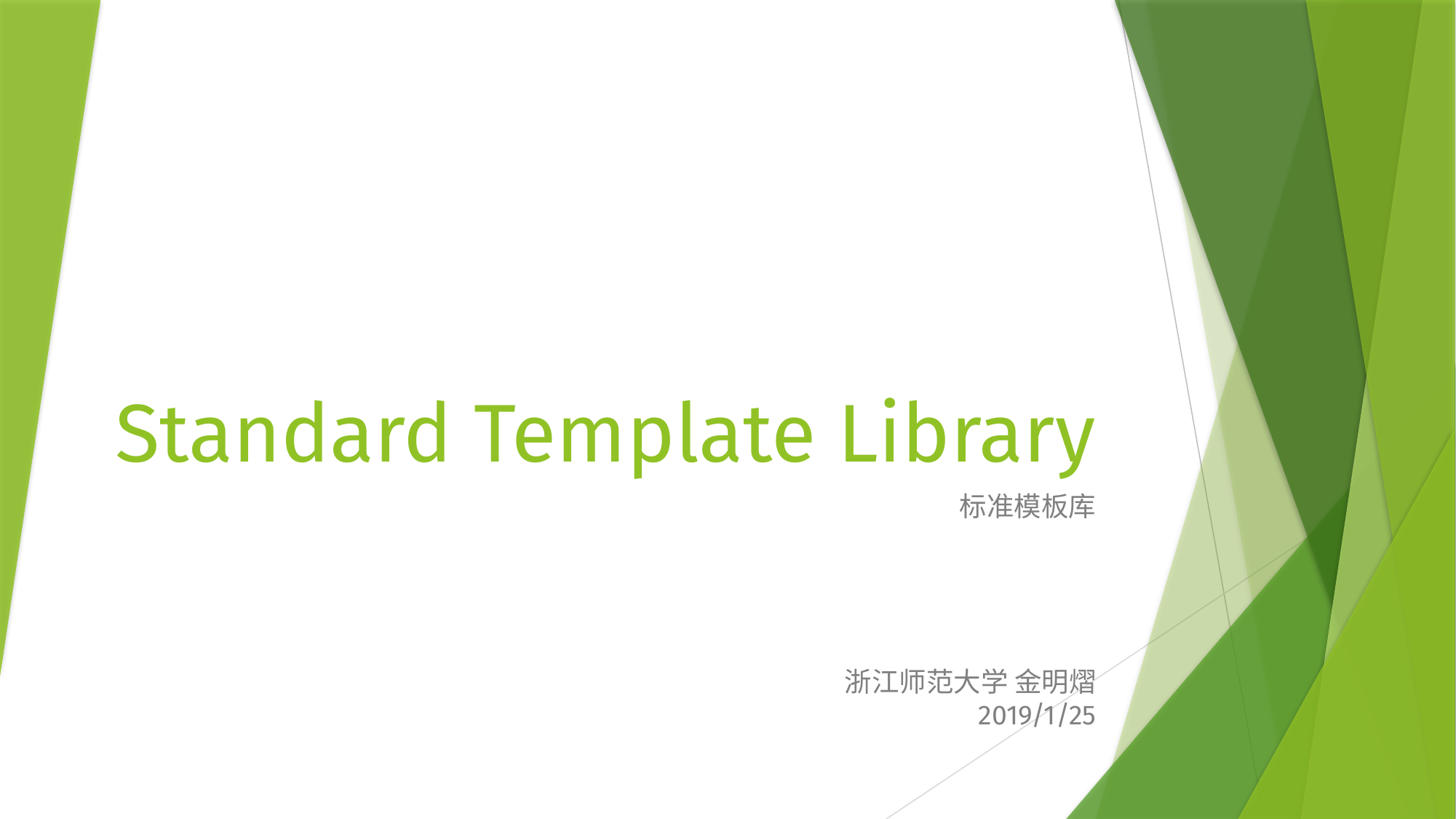

# Standard Template Library
标准模板库
浙江师范大学 金明熠
2019/1/25